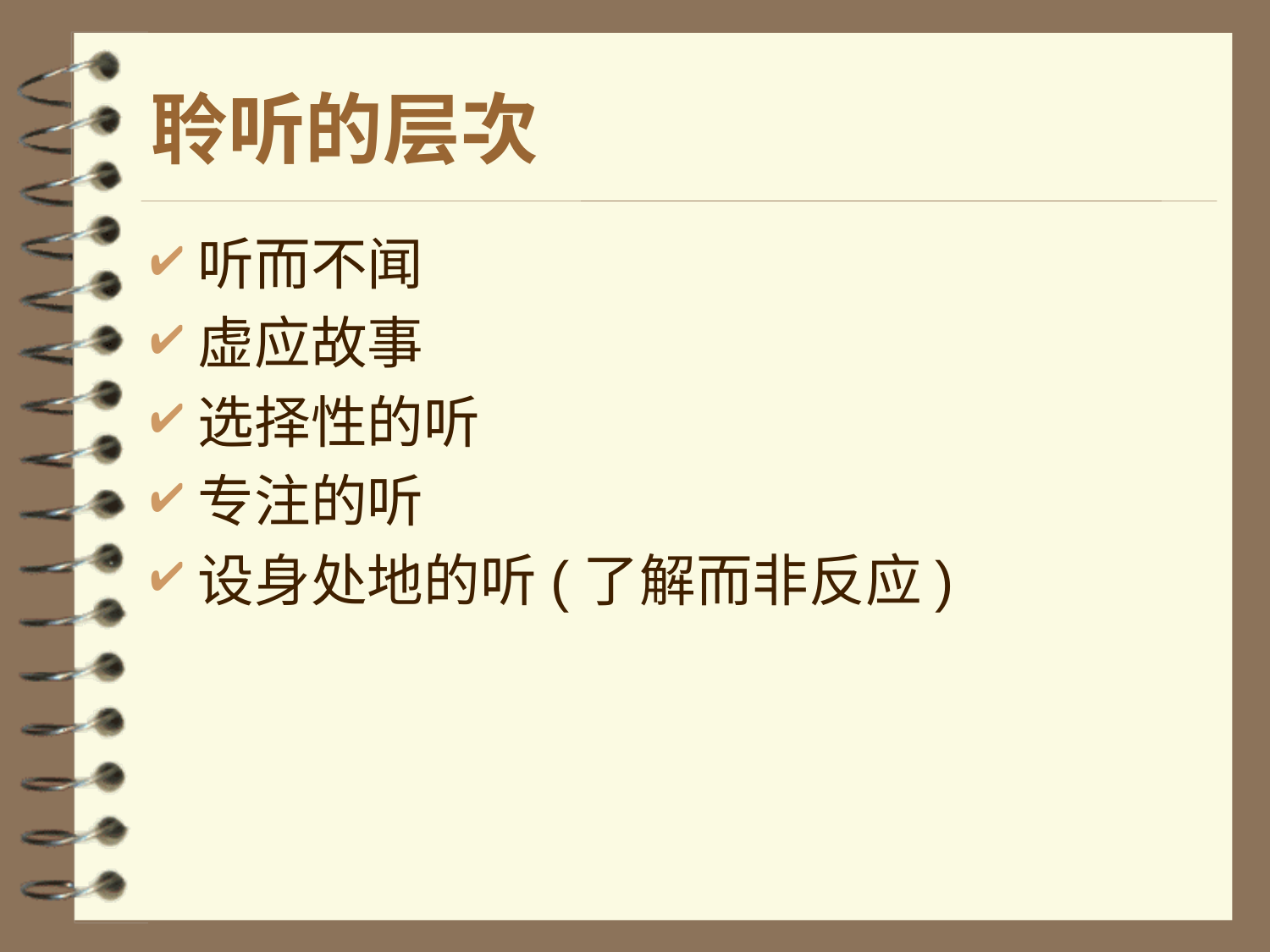

# 聆听的层次
听而不闻
虚应故事
选择性的听
专注的听
设身处地的听(了解而非反应)